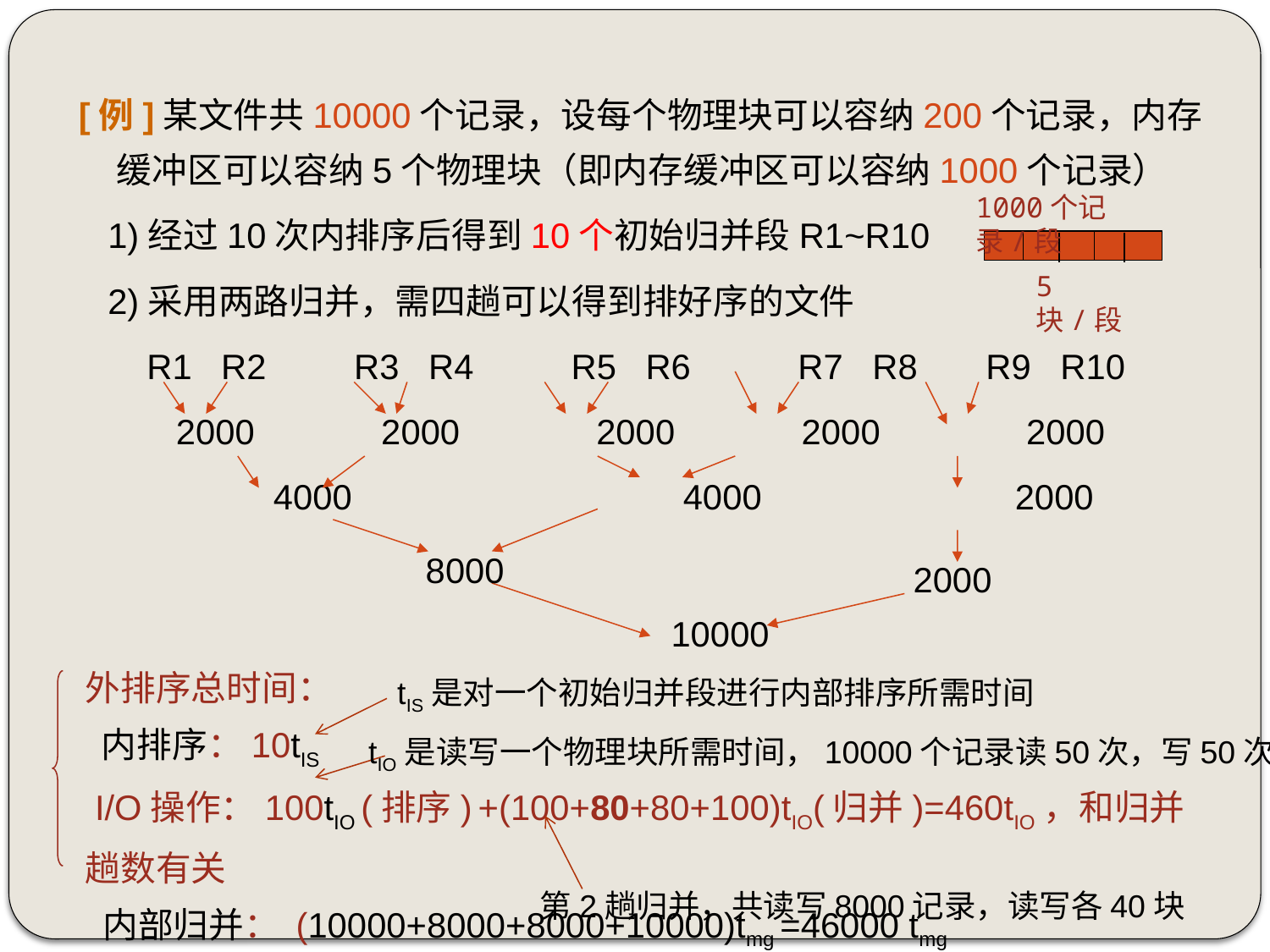

[例]某文件共10000个记录，设每个物理块可以容纳200个记录，内存缓冲区可以容纳5个物理块（即内存缓冲区可以容纳1000个记录）
   1)经过10次内排序后得到10个初始归并段R1~R10
   2)采用两路归并，需四趟可以得到排好序的文件
       R1   R2         R3   R4          R5   R6           R7   R8       R9   R10
          2000             2000              2000             2000               2000
                    4000                                  4000                          2000

1000个记录/段

5块/段

8000
2000

10000
外排序总时间：
 内排序：10tIS
 I/O操作：100tIO (排序) +(100+80+80+100)tIO(归并)=460tIO，和归并趟数有关
  内部归并： (10000+8000+8000+10000)tmg =46000 tmg
tIS是对一个初始归并段进行内部排序所需时间

tIO是读写一个物理块所需时间，10000个记录读50次，写50次
第2趟归并，共读写8000记录，读写各40块